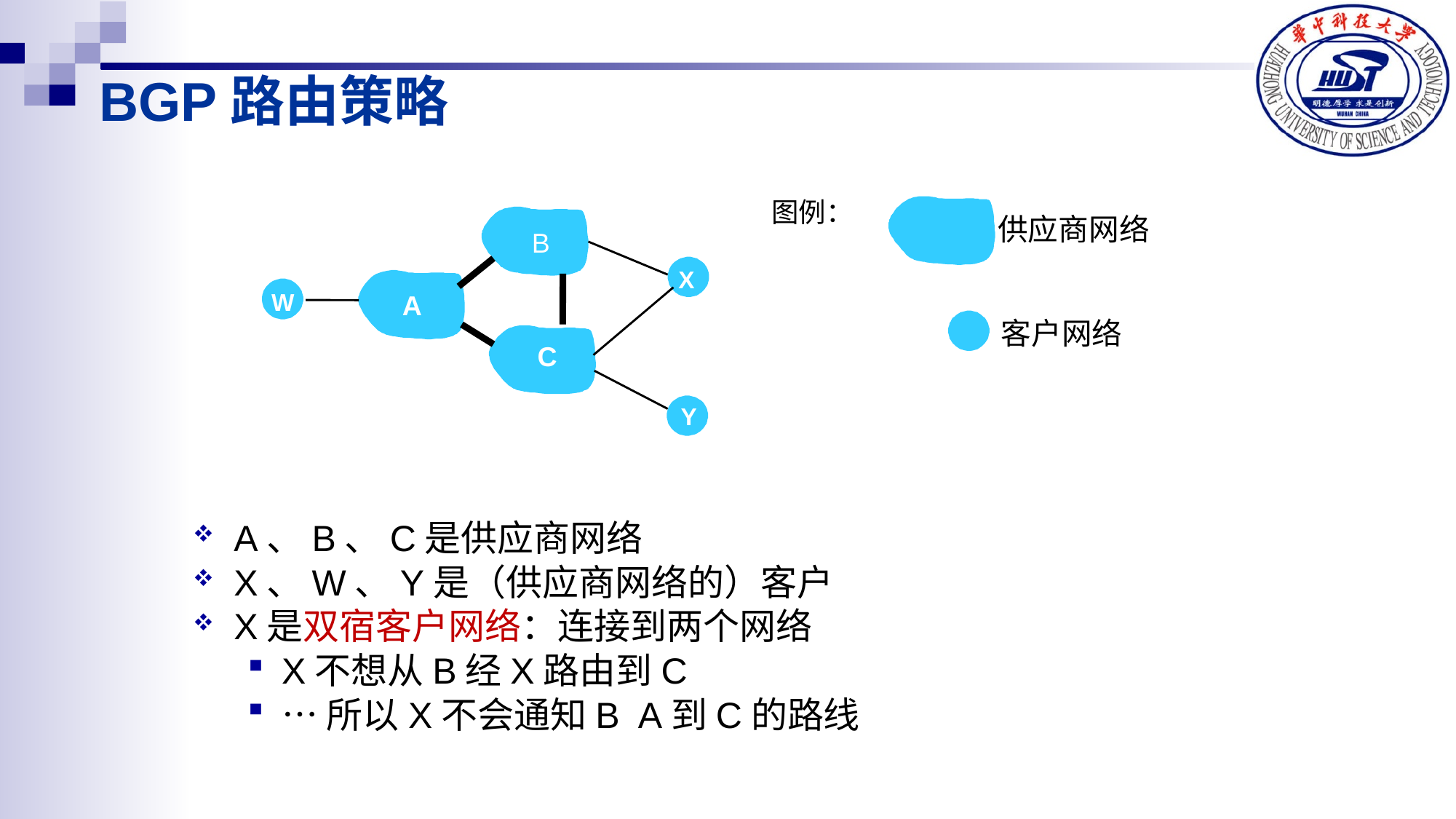

BGP路由策略

图例：

供应商网络
B

X

W

A

客户网络

C

Y

A、B、C是供应商网络
X、W、Y是（供应商网络的）客户
X是双宿客户网络：连接到两个网络
X不想从B经X路由到C
…所以X不会通知B  A到C的路线